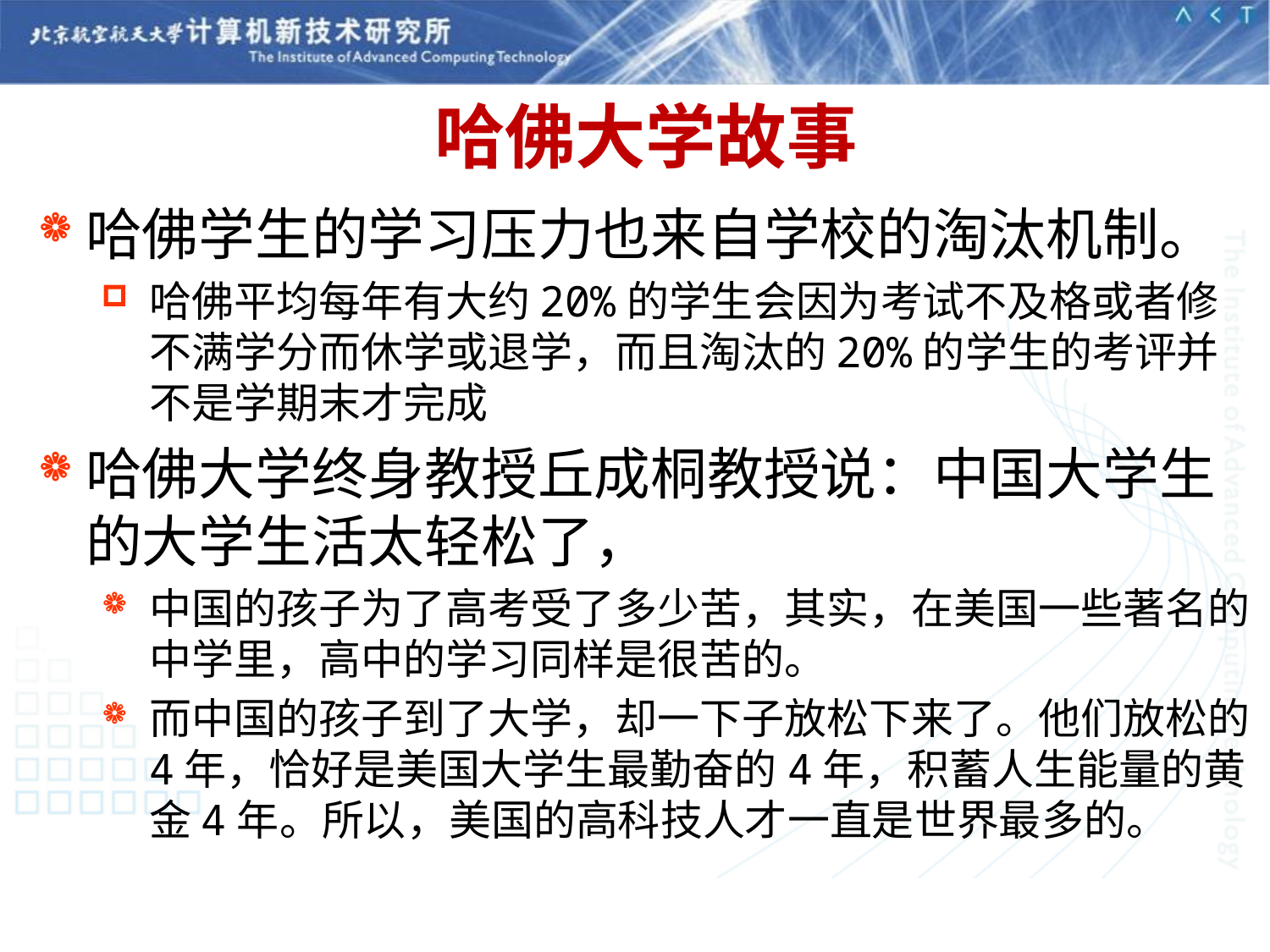

哈佛大学故事
哈佛学生的学习压力也来自学校的淘汰机制。
哈佛平均每年有大约20%的学生会因为考试不及格或者修不满学分而休学或退学，而且淘汰的20%的学生的考评并不是学期末才完成
哈佛大学终身教授丘成桐教授说：中国大学生的大学生活太轻松了，
中国的孩子为了高考受了多少苦，其实，在美国一些著名的中学里，高中的学习同样是很苦的。
而中国的孩子到了大学，却一下子放松下来了。他们放松的4年，恰好是美国大学生最勤奋的4年，积蓄人生能量的黄金4年。所以，美国的高科技人才一直是世界最多的。